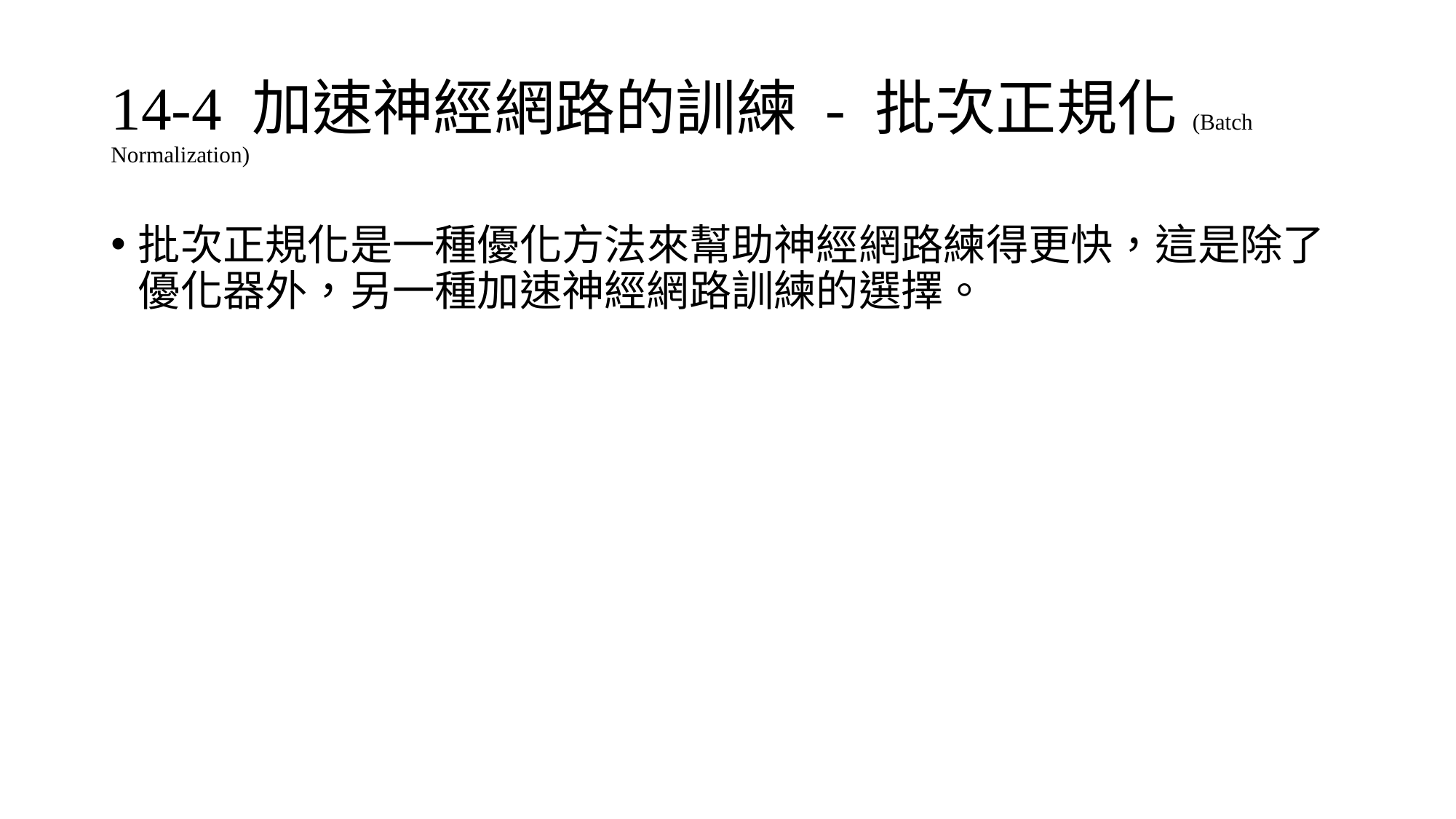

# 14-4 加速神經網路的訓練 - 批次正規化(Batch Normalization)
批次正規化是一種優化方法來幫助神經網路練得更快，這是除了優化器外，另一種加速神經網路訓練的選擇。